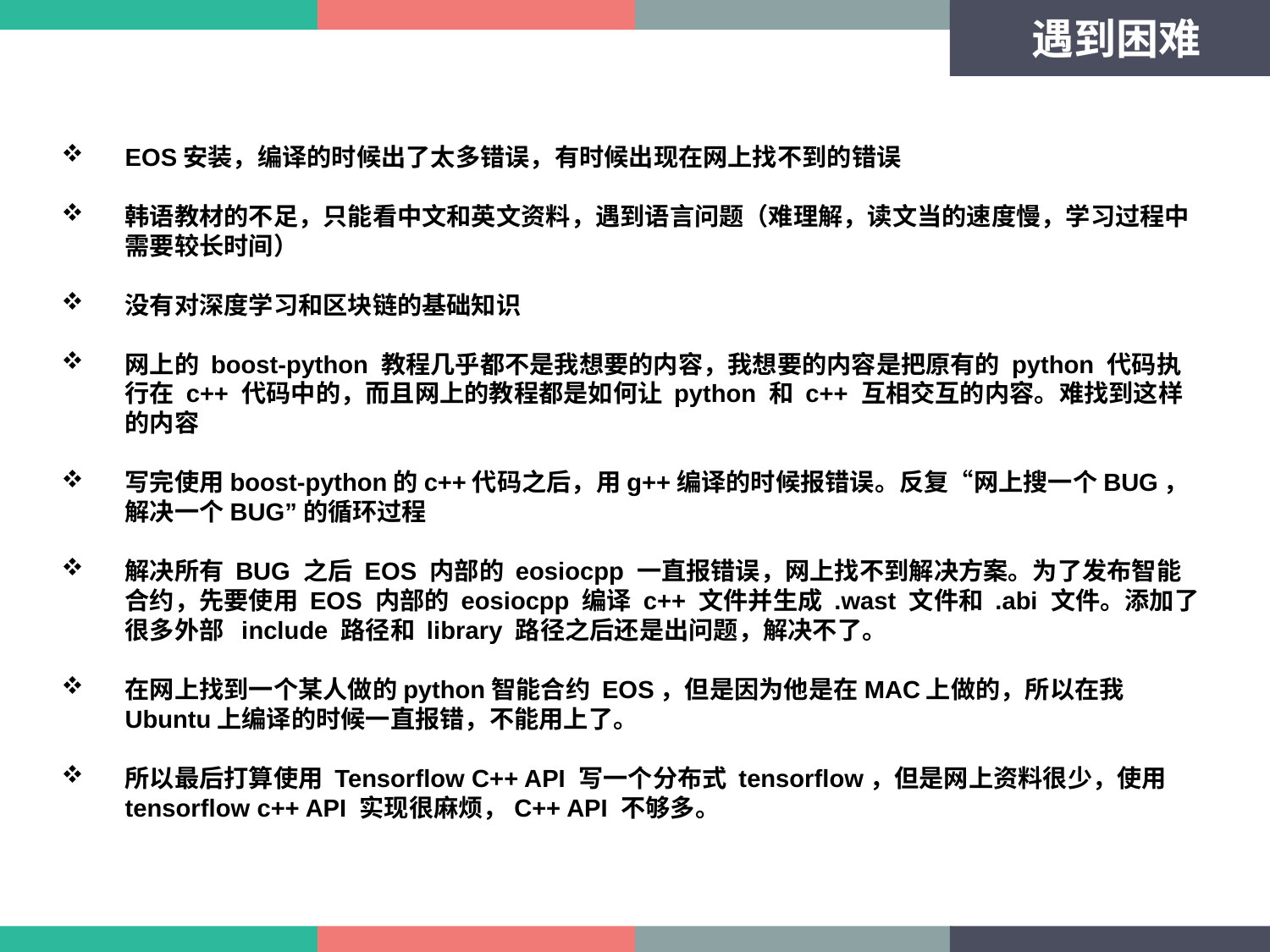

遇到困难
EOS安装，编译的时候出了太多错误，有时候出现在网上找不到的错误

韩语教材的不足，只能看中文和英文资料，遇到语言问题（难理解，读文当的速度慢，学习过程中需要较长时间）

没有对深度学习和区块链的基础知识

网上的 boost-python 教程几乎都不是我想要的内容，我想要的内容是把原有的 python 代码执行在 c++ 代码中的，而且网上的教程都是如何让 python 和 c++ 互相交互的内容。难找到这样的内容

写完使用boost-python的c++代码之后，用g++编译的时候报错误。反复“网上搜一个BUG，解决一个BUG”的循环过程

解决所有 BUG 之后 EOS 内部的 eosiocpp 一直报错误，网上找不到解决方案。为了发布智能合约，先要使用 EOS 内部的 eosiocpp 编译 c++ 文件并生成 .wast 文件和 .abi 文件。添加了很多外部  include 路径和 library 路径之后还是出问题，解决不了。

在网上找到一个某人做的python智能合约 EOS，但是因为他是在MAC上做的，所以在我 Ubuntu上编译的时候一直报错，不能用上了。

所以最后打算使用 Tensorflow C++ API 写一个分布式 tensorflow，但是网上资料很少，使用tensorflow c++ API 实现很麻烦，C++ API 不够多。